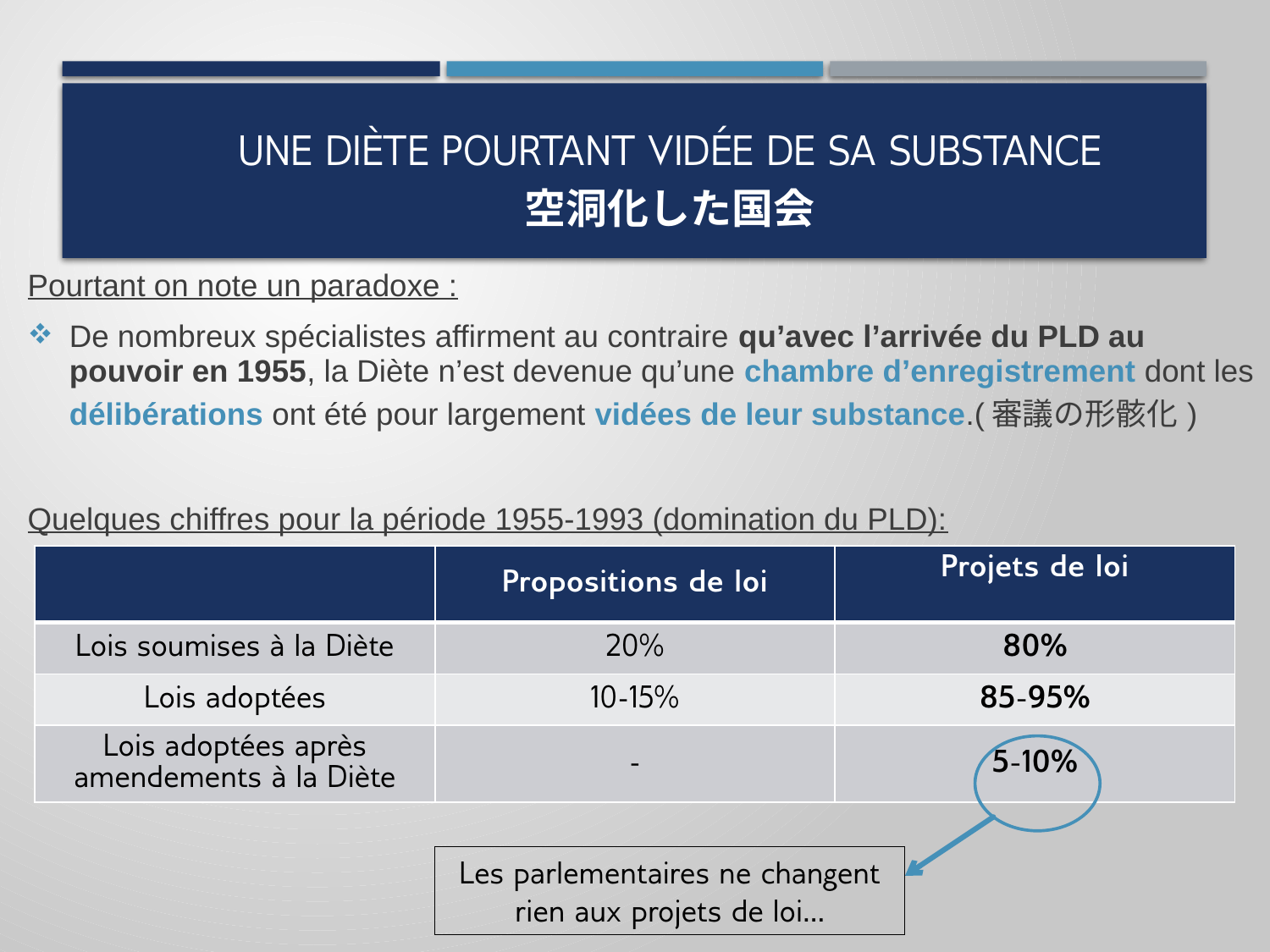

# Une diète pourtant vidée de sa substance 空洞化した国会
Pourtant on note un paradoxe :
De nombreux spécialistes affirment au contraire qu’avec l’arrivée du PLD au pouvoir en 1955, la Diète n’est devenue qu’une chambre d’enregistrement dont les délibérations ont été pour largement vidées de leur substance.(審議の形骸化)

Quelques chiffres pour la période 1955-1993 (domination du PLD):

|  | Propositions de loi | Projets de loi |
| --- | --- | --- |
| Lois soumises à la Diète | 20% | 80% |
| Lois adoptées | 10-15% | 85-95% |
| Lois adoptées après amendements à la Diète | - | 5-10% |

Les parlementaires ne changent rien aux projets de loi…